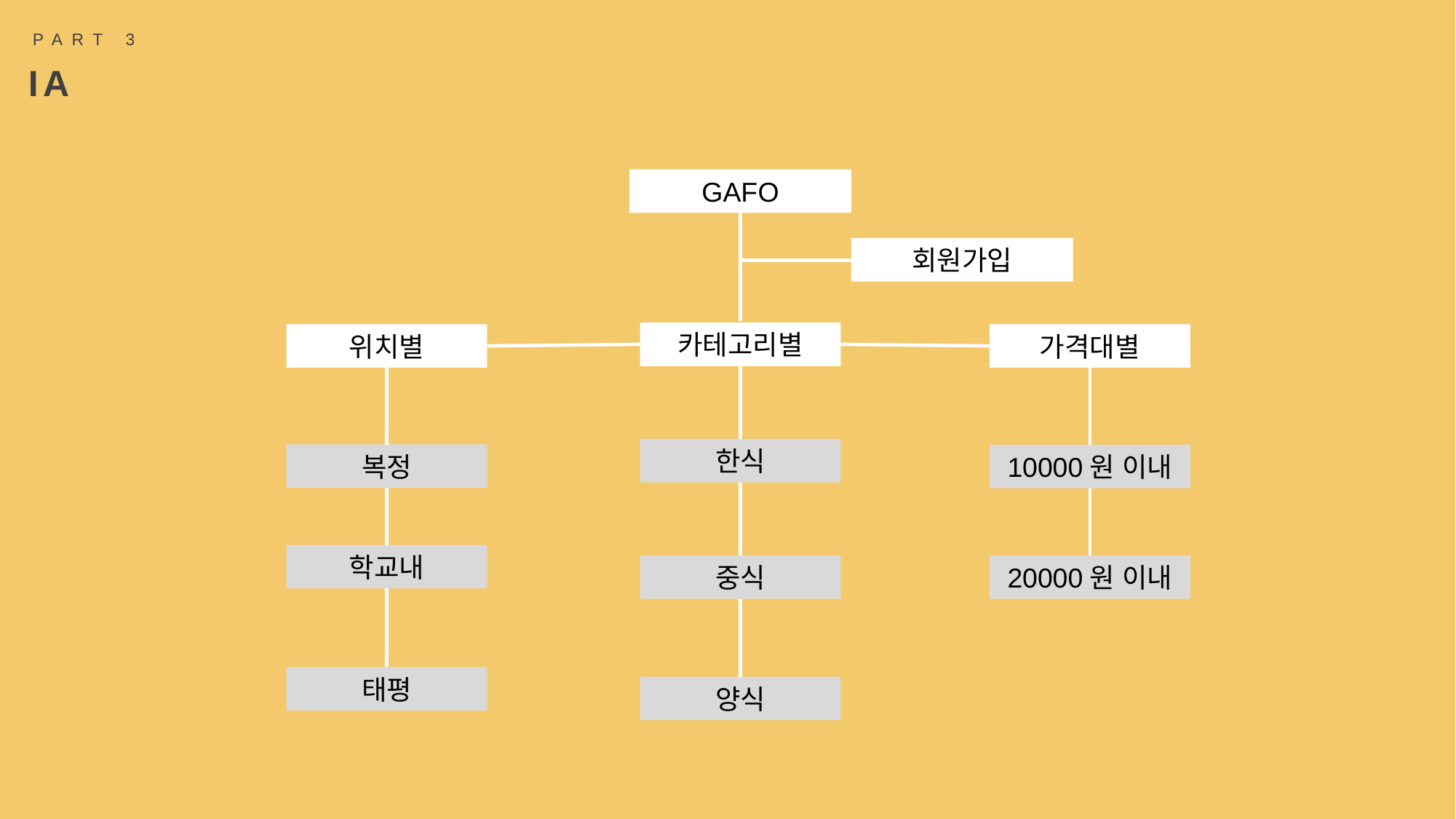

PART 3
IA
GAFO
회원가입
카테고리별
위치별
가격대별
한식
복정
10000원 이내
학교내
중식
20000원 이내
태평
양식